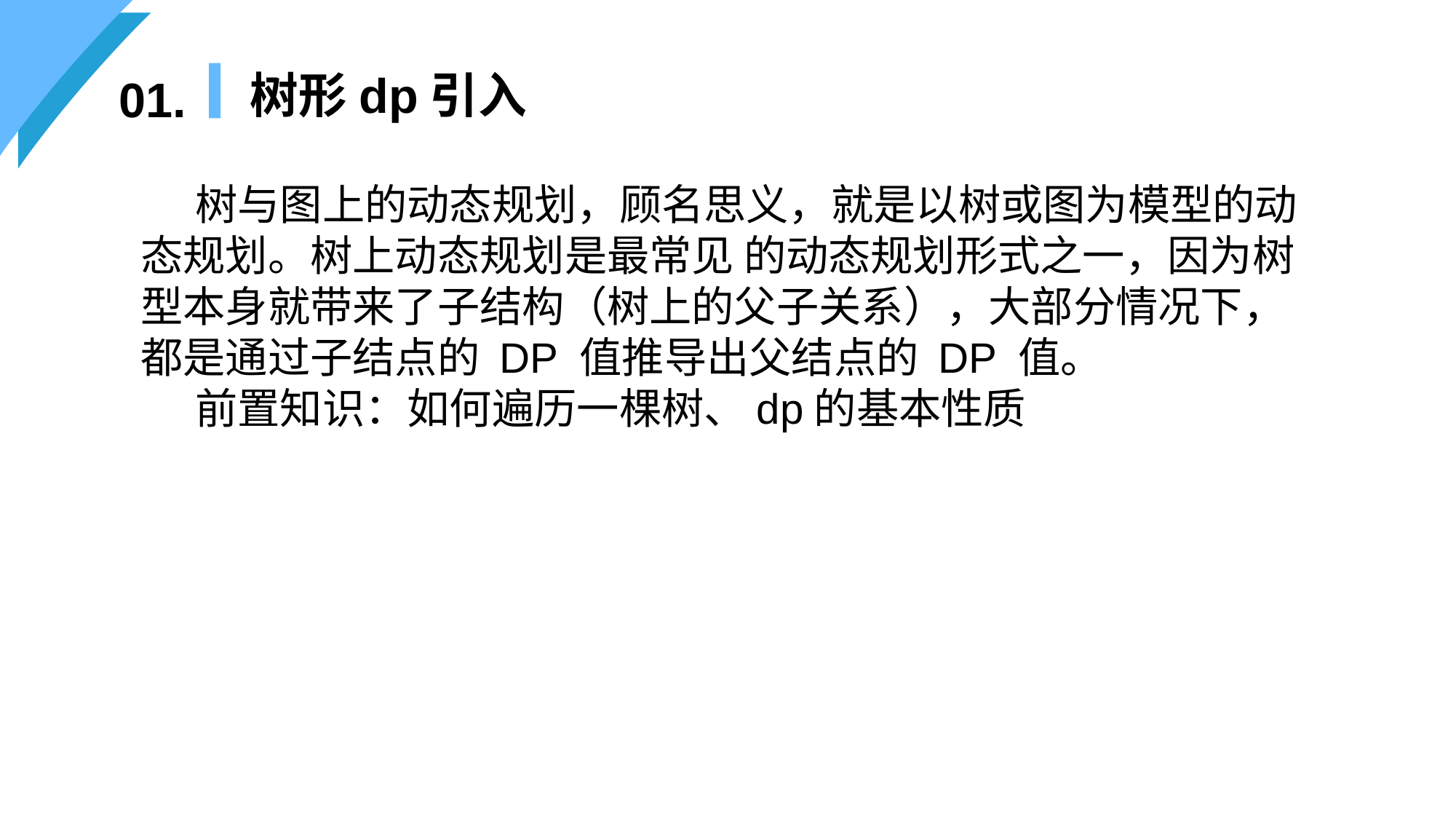

树形dp引入
01.

树与图上的动态规划，顾名思义，就是以树或图为模型的动态规划。树上动态规划是最常见 的动态规划形式之一，因为树型本身就带来了子结构（树上的父子关系），大部分情况下，都是通过子结点的 DP 值推导出父结点的 DP 值。
前置知识：如何遍历一棵树、dp的基本性质
添加标题
请您单击此处添加合适文字加以说明，可根据自己的需要适当地调整文字大小或者颜色等属性。